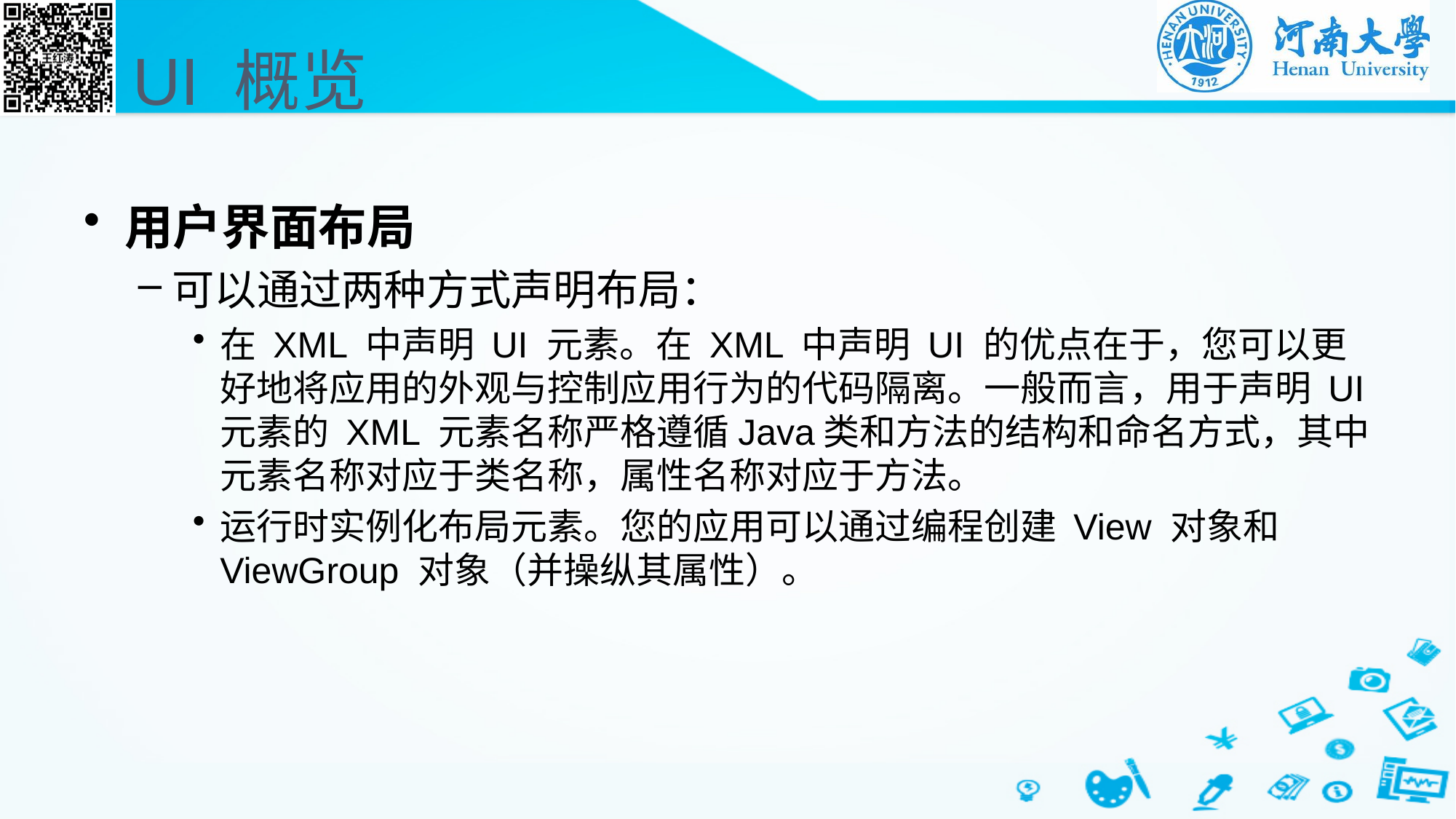

# UI 概览
用户界面布局
可以通过两种方式声明布局：
在 XML 中声明 UI 元素。在 XML 中声明 UI 的优点在于，您可以更好地将应用的外观与控制应用行为的代码隔离。一般而言，用于声明 UI 元素的 XML 元素名称严格遵循Java类和方法的结构和命名方式，其中元素名称对应于类名称，属性名称对应于方法。
运行时实例化布局元素。您的应用可以通过编程创建 View 对象和 ViewGroup 对象（并操纵其属性）。